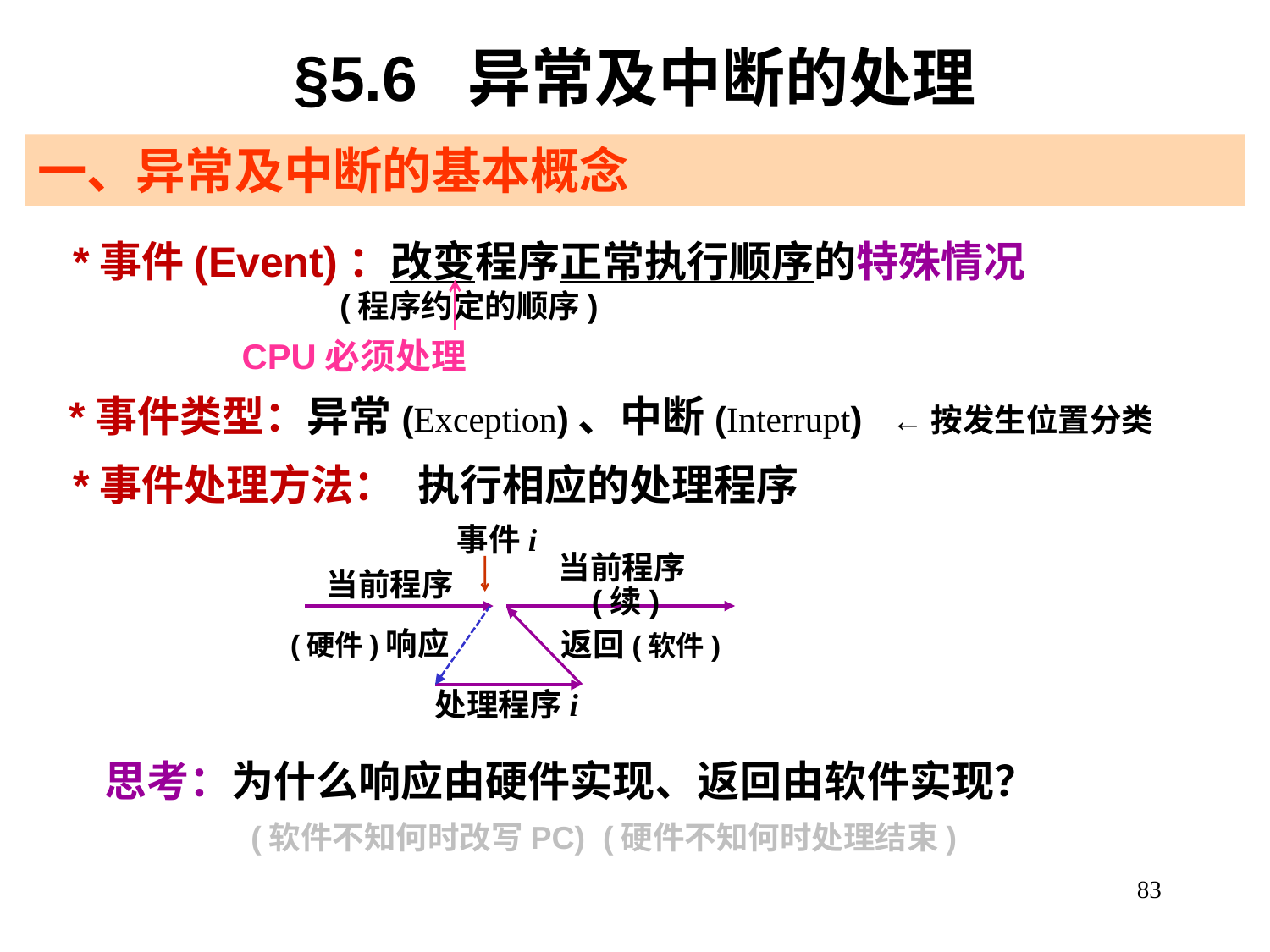

§5.6  异常及中断的处理
一、异常及中断的基本概念
   *事件(Event)：改变程序正常执行顺序的特殊情况
                                  (程序约定的顺序)
                     CPU必须处理
   *事件类型：异常(Exception)、中断(Interrupt)   ←按发生位置分类
   *事件处理方法：
执行相应的处理程序
事件i
当前程序
当前程序(续)
(硬件)响应
返回(软件)
处理程序i
      思考：为什么响应由硬件实现、返回由软件实现？
                  (软件不知何时改写PC)  (硬件不知何时处理结束)
83